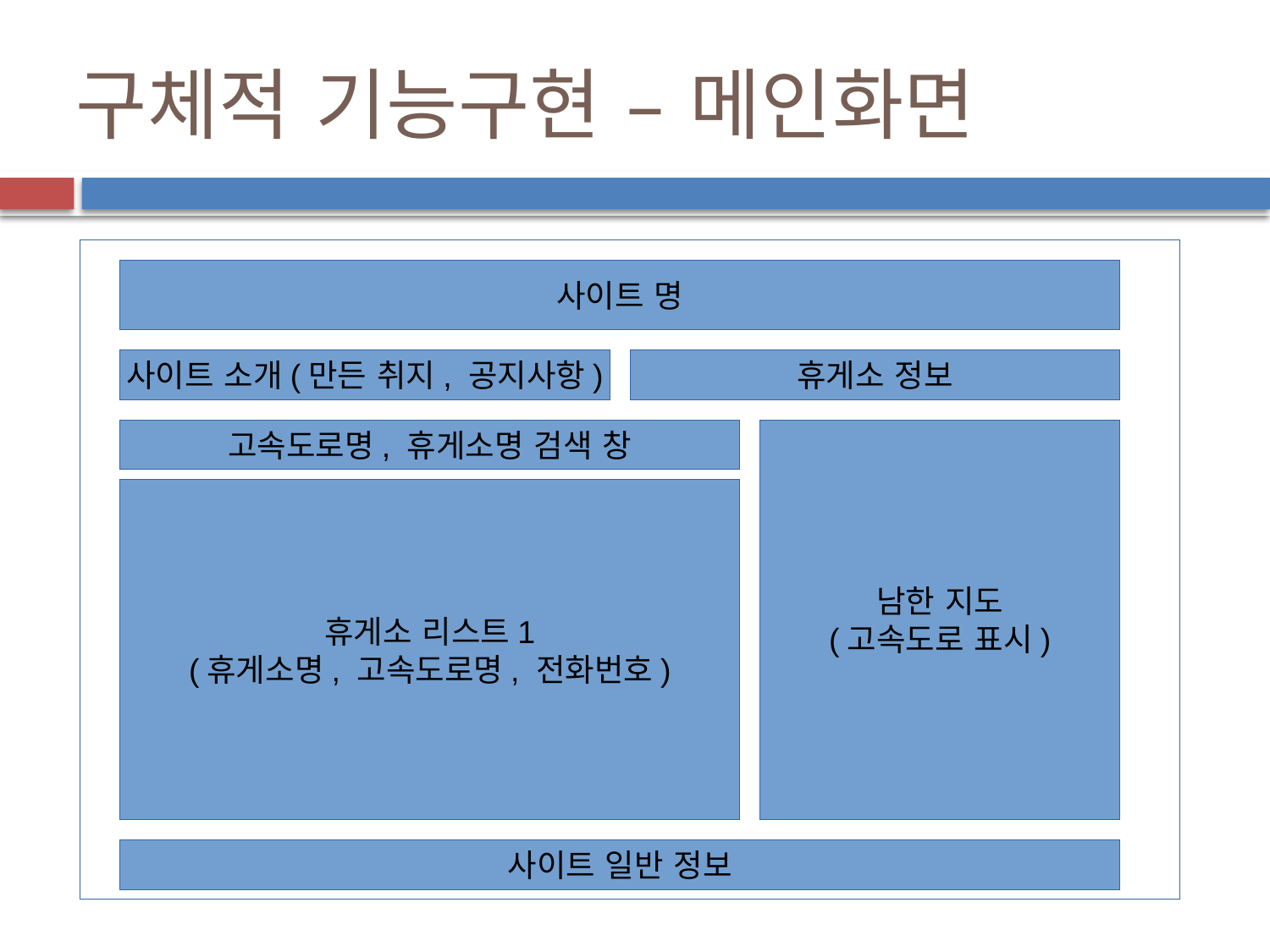

구체적 기능구현 – 메인화면

사이트 명
사이트 소개(만든 취지, 공지사항)
휴게소 정보
고속도로명, 휴게소명 검색 창
남한 지도
(고속도로 표시)
휴게소 리스트1
(휴게소명, 고속도로명, 전화번호)
사이트 일반 정보